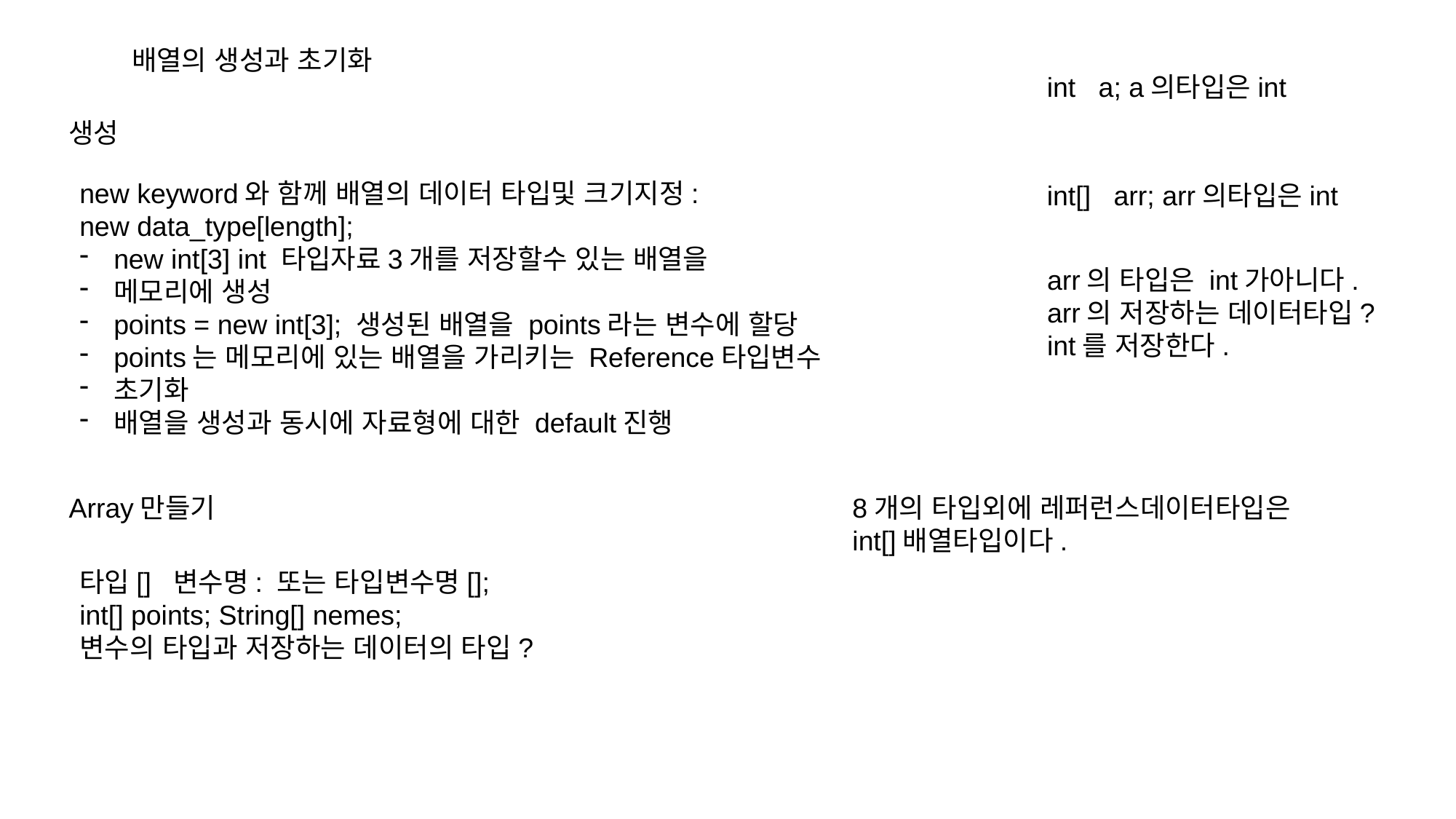

배열의 생성과 초기화
int   a; a의타입은int
생성
new keyword와 함께 배열의 데이터 타입및 크기지정:
new data_type[length];
new int[3] int 타입자료3개를 저장할수 있는 배열을
메모리에 생성
points = new int[3]; 생성된 배열을 points라는 변수에 할당
points는 메모리에 있는 배열을 가리키는 Reference타입변수
초기화
배열을 생성과 동시에 자료형에 대한 default진행
int[]   arr; arr의타입은int
arr의 타입은 int가아니다.
arr의 저장하는 데이터타입?
int를 저장한다.
Array만들기
8개의 타입외에 레퍼런스데이터타입은
int[]배열타입이다.
타입[]  변수명: 또는 타입변수명[];
int[] points; String[] nemes;
변수의 타입과 저장하는 데이터의 타입?